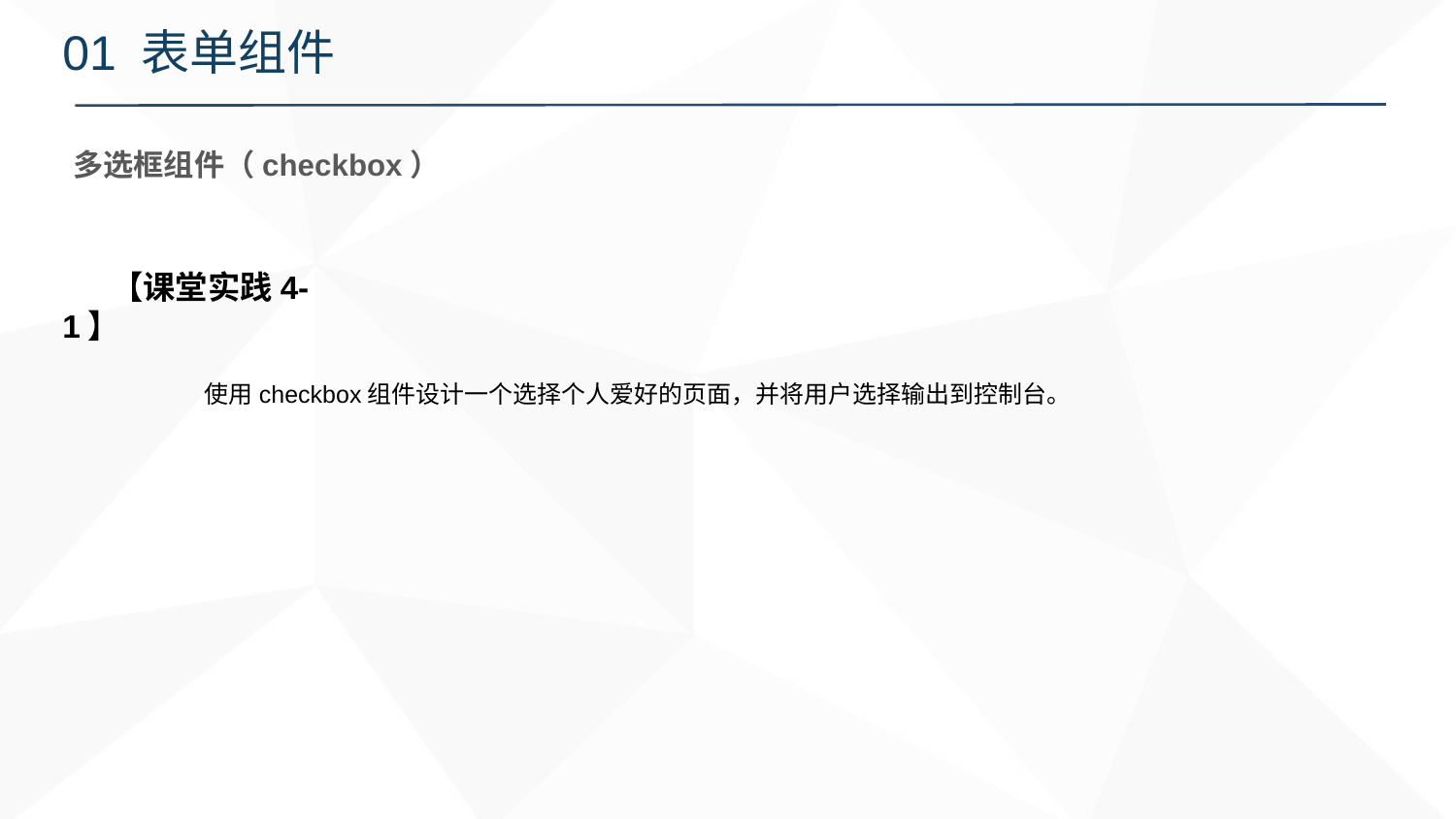

# 01 表单组件
多选框组件（checkbox）
【课堂实践4-1】

使用checkbox组件设计一个选择个人爱好的页面，并将用户选择输出到控制台。